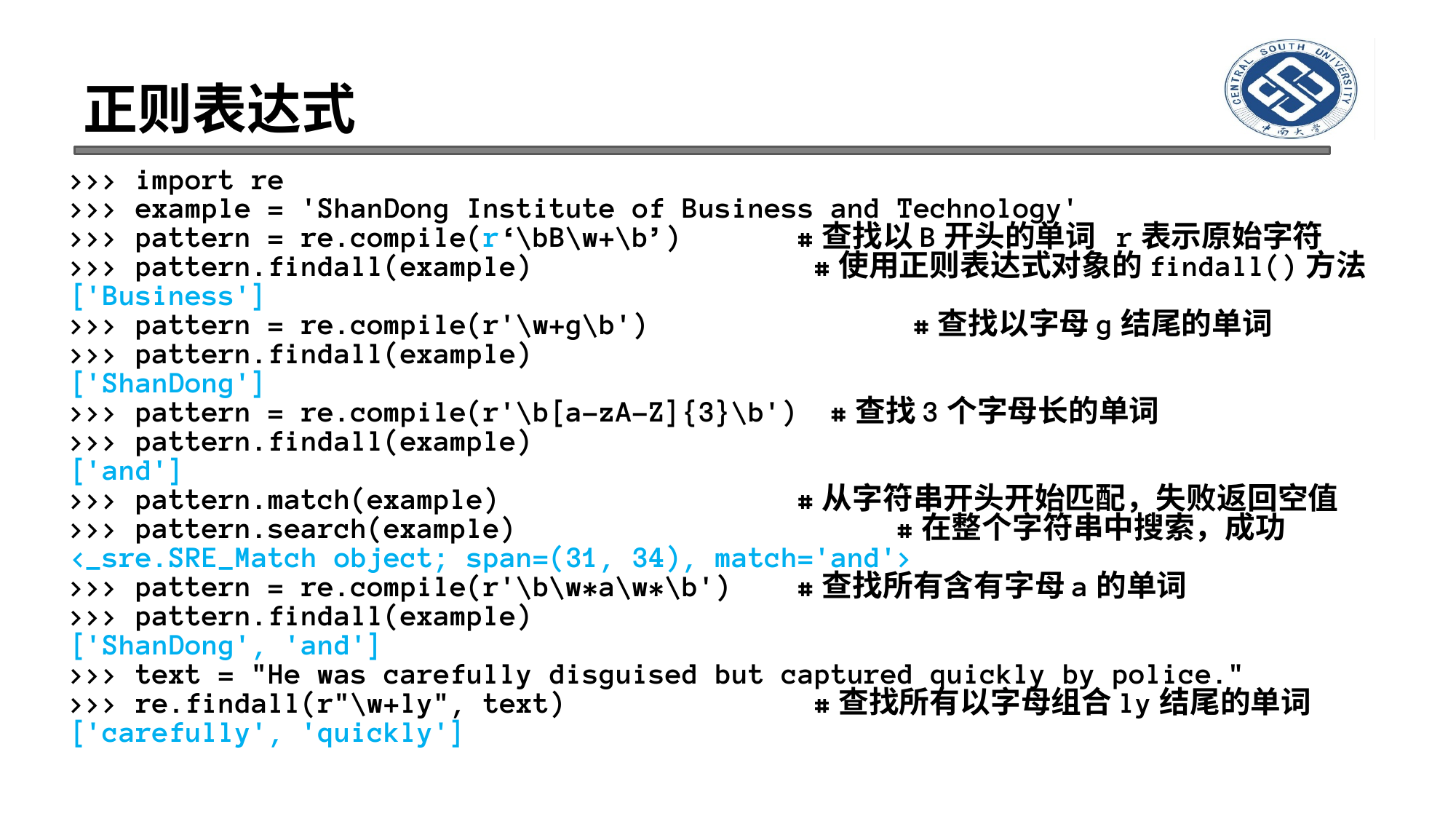

# 正则表达式
>>> import re
>>> example = 'ShanDong Institute of Business and Technology'
>>> pattern = re.compile(r‘\bB\w+\b’)       #查找以B开头的单词  r表示原始字符
>>> pattern.findall(example)                 #使用正则表达式对象的findall()方法
['Business']
>>> pattern = re.compile(r'\w+g\b')                #查找以字母g结尾的单词
>>> pattern.findall(example)
['ShanDong']
>>> pattern = re.compile(r'\b[a-zA-Z]{3}\b')  #查找3个字母长的单词
>>> pattern.findall(example)
['and']
>>> pattern.match(example)                  #从字符串开头开始匹配，失败返回空值
>>> pattern.search(example)                       #在整个字符串中搜索，成功
<_sre.SRE_Match object; span=(31, 34), match='and'>
>>> pattern = re.compile(r'\b\w*a\w*\b')    #查找所有含有字母a的单词
>>> pattern.findall(example)
['ShanDong', 'and']
>>> text = "He was carefully disguised but captured quickly by police."
>>> re.findall(r"\w+ly", text)               #查找所有以字母组合ly结尾的单词
['carefully', 'quickly']